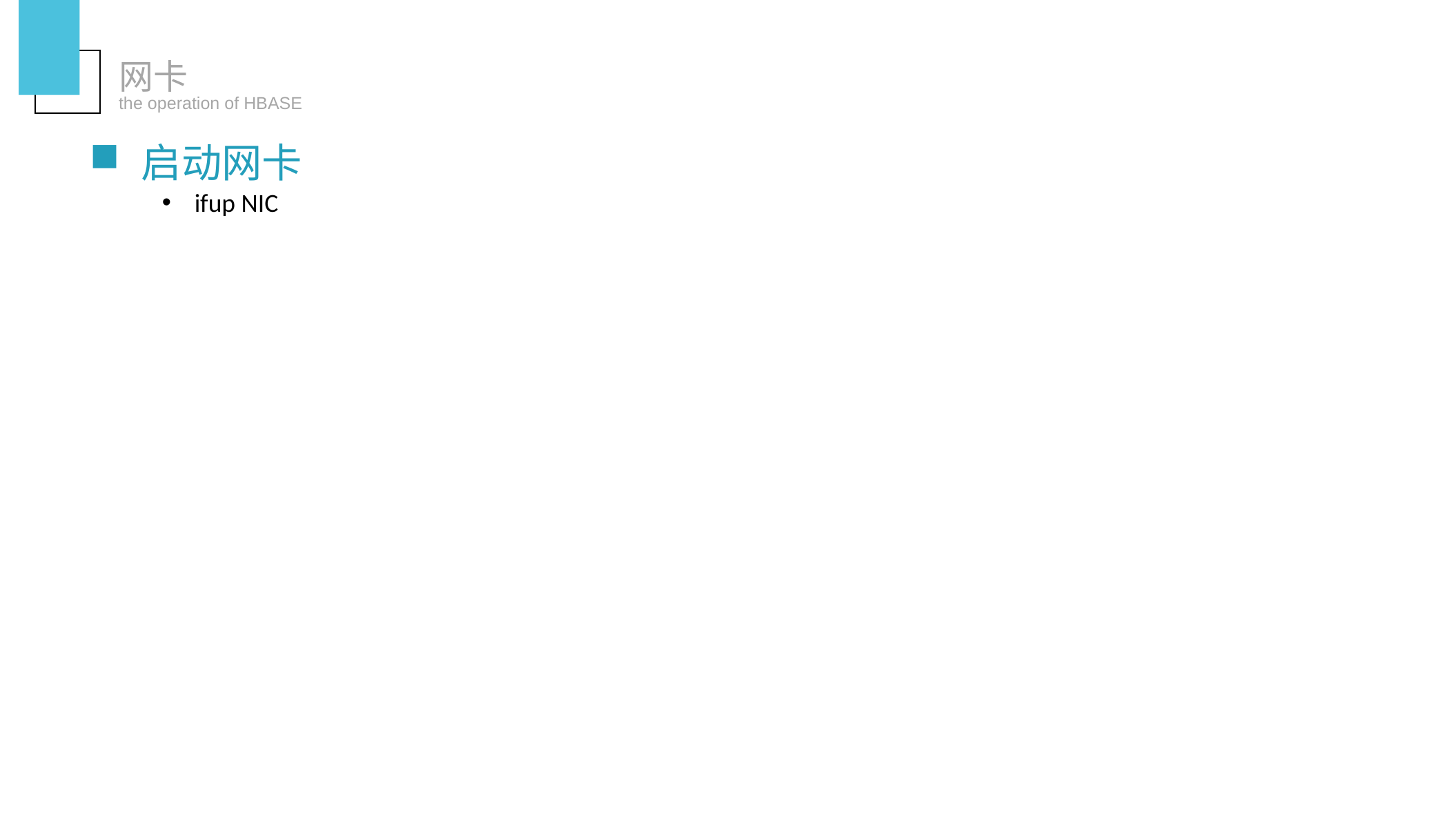

网卡
the operation of HBASE
启动网卡
ifup NIC